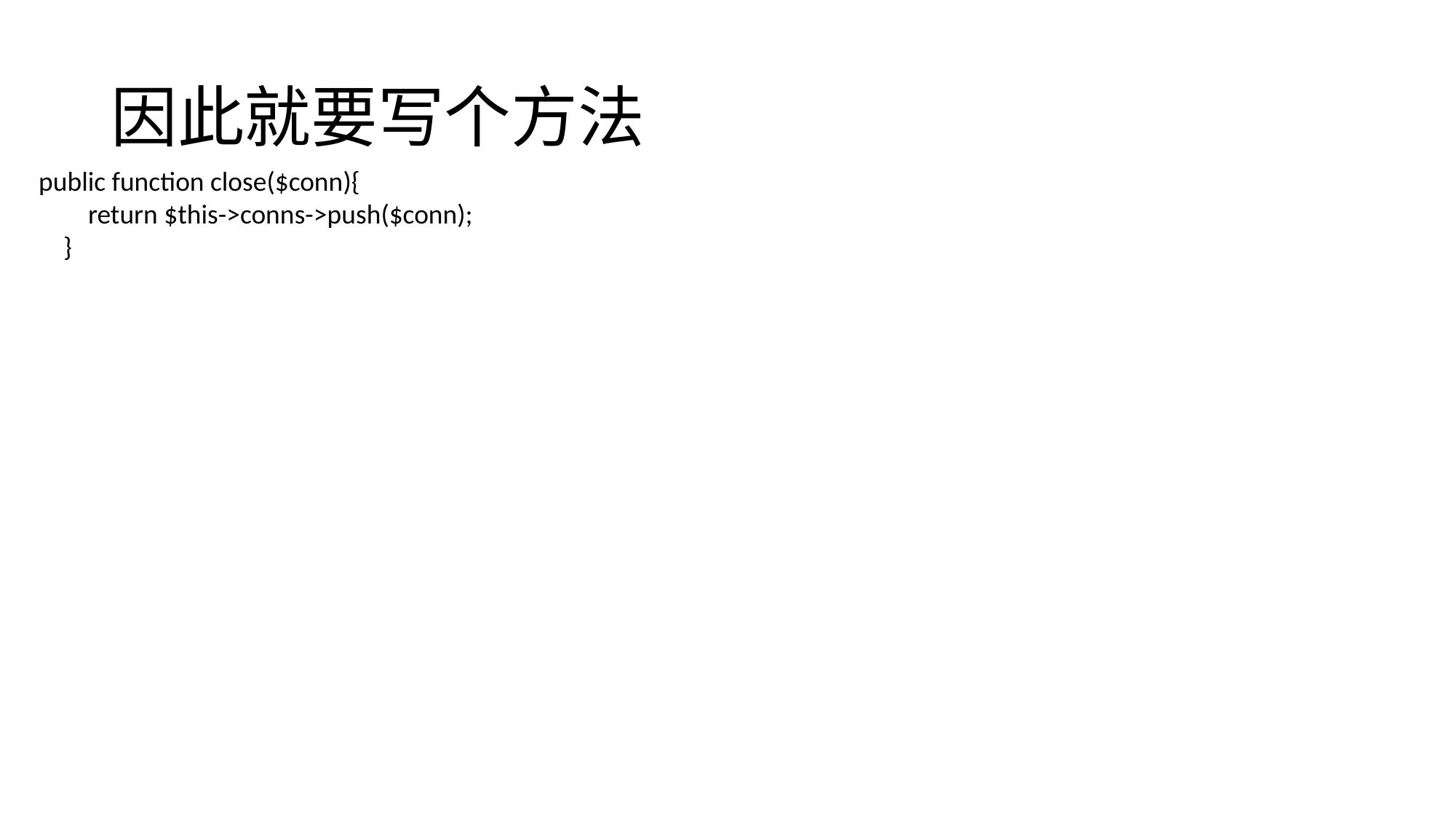

# 因此就要写个方法
public function close($conn){
        return $this->conns->push($conn);
    }